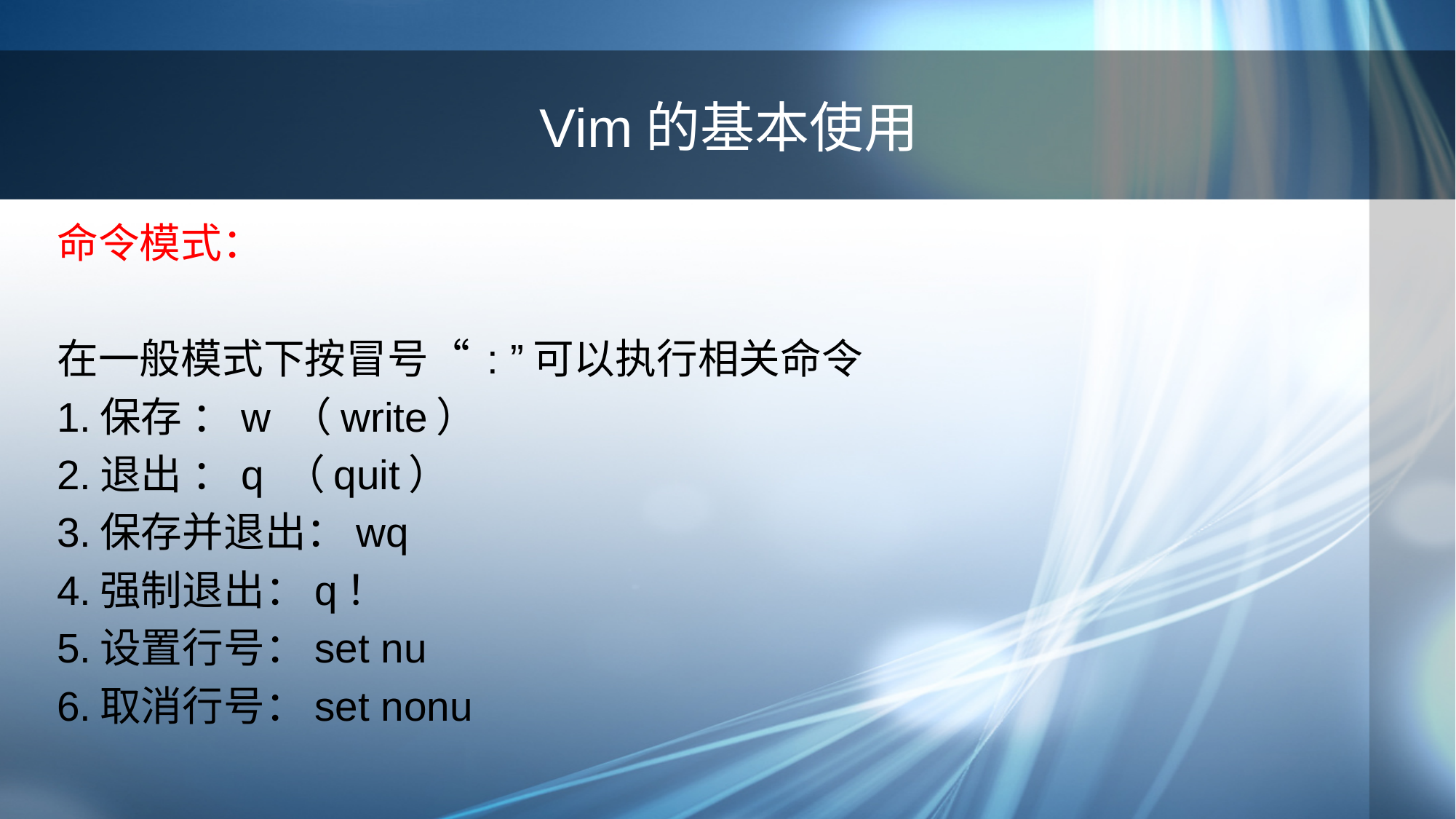

# Vim的基本使用
命令模式：

在一般模式下按冒号“ : ”可以执行相关命令
1.保存 ：w （write）
2.退出 ：q （quit）
3.保存并退出：wq
4.强制退出：q！
5.设置行号：set nu
6.取消行号：set nonu